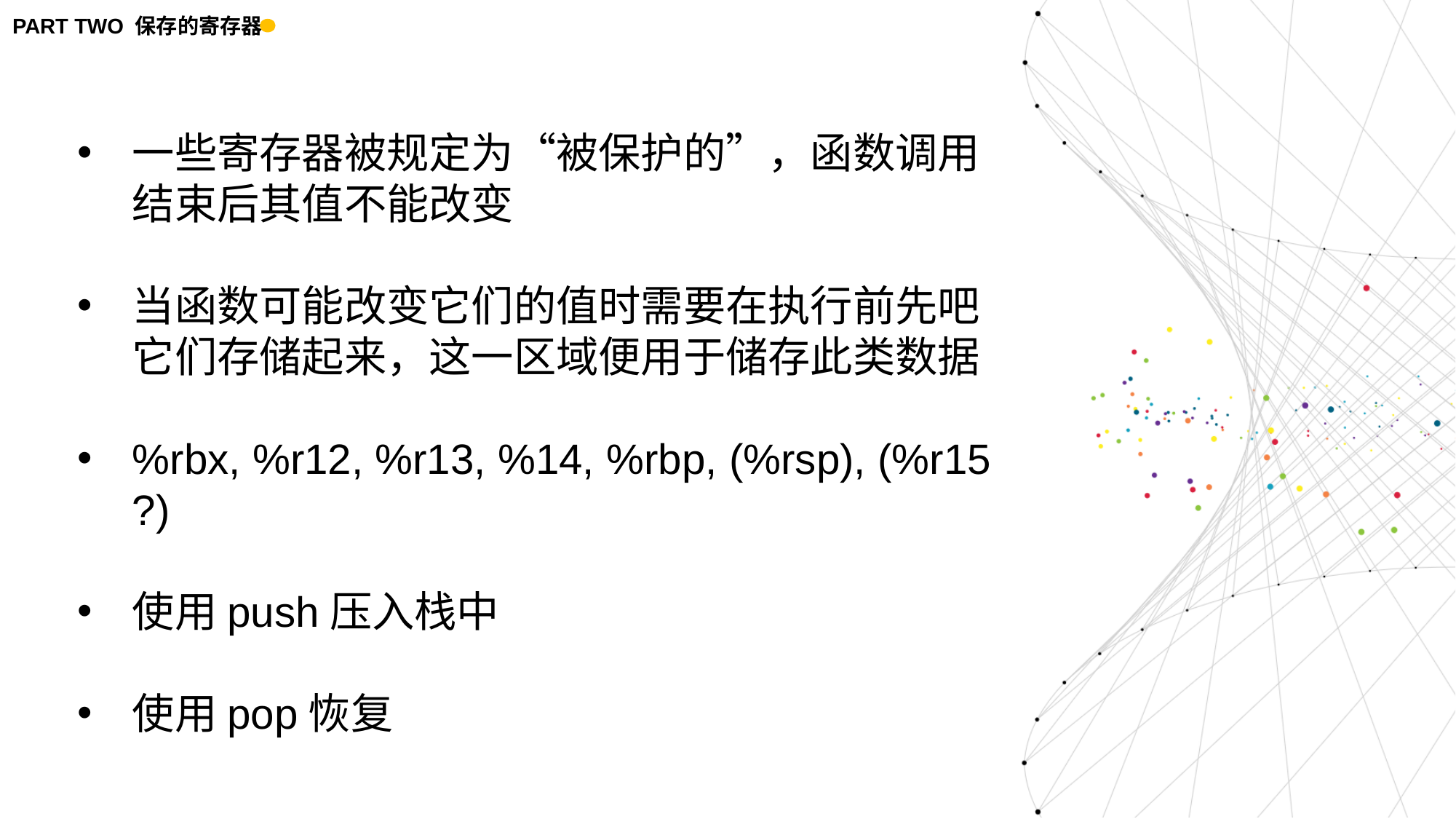

PART TWO 保存的寄存器

一些寄存器被规定为“被保护的”，函数调用结束后其值不能改变

当函数可能改变它们的值时需要在执行前先吧它们存储起来，这一区域便用于储存此类数据

%rbx, %r12, %r13, %14, %rbp, (%rsp), (%r15 ?)

使用push压入栈中

使用pop恢复